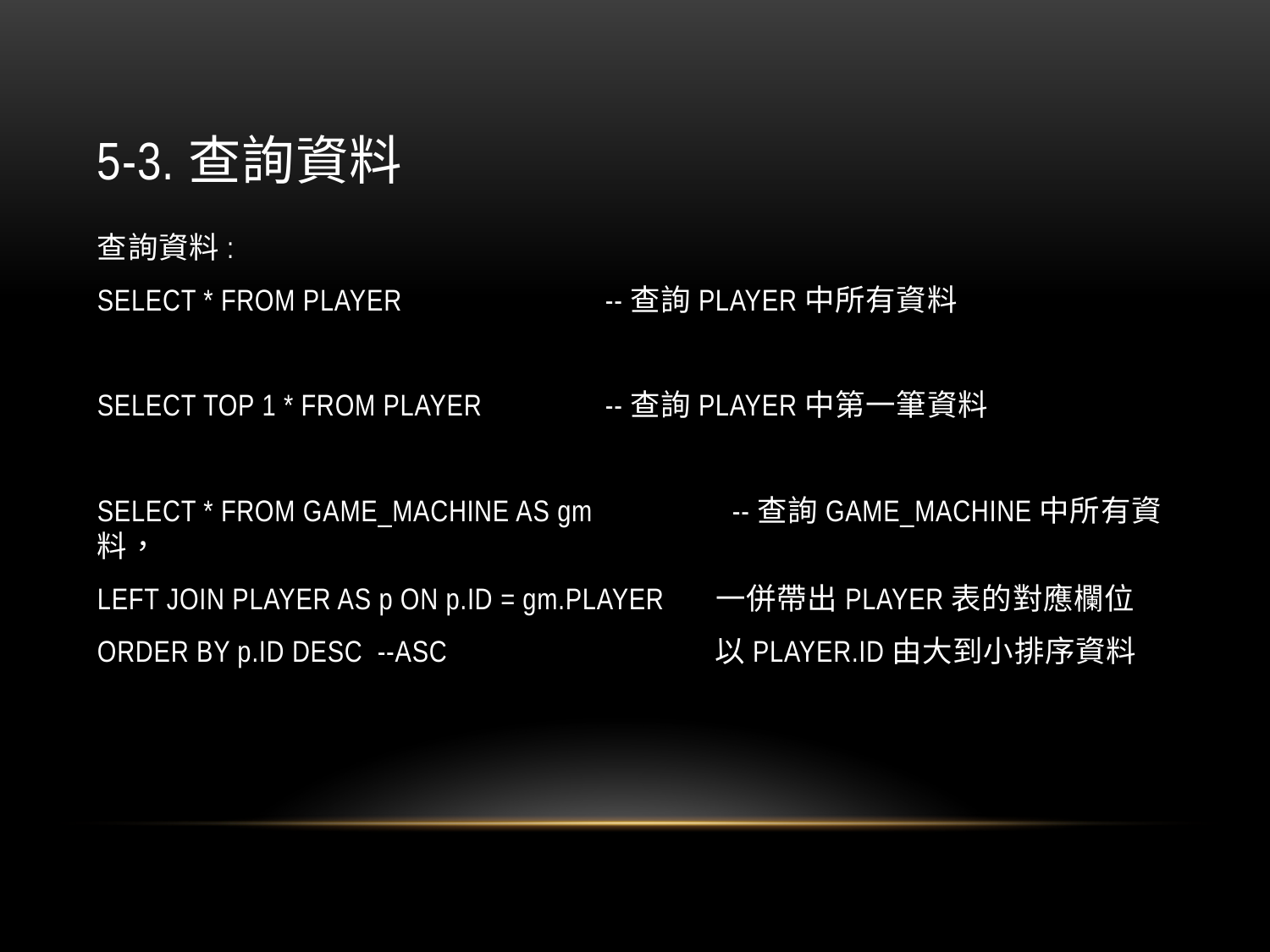

# 5-3.查詢資料
查詢資料:
SELECT * FROM PLAYER		--查詢PLAYER中所有資料

SELECT TOP 1 * FROM PLAYER	--查詢PLAYER中第一筆資料

SELECT * FROM GAME_MACHINE AS gm		--查詢GAME_MACHINE中所有資料，
LEFT JOIN PLAYER AS p ON p.ID = gm.PLAYER      一併帶出PLAYER表的對應欄位
ORDER BY p.ID DESC  --ASC		              以PLAYER.ID由大到小排序資料